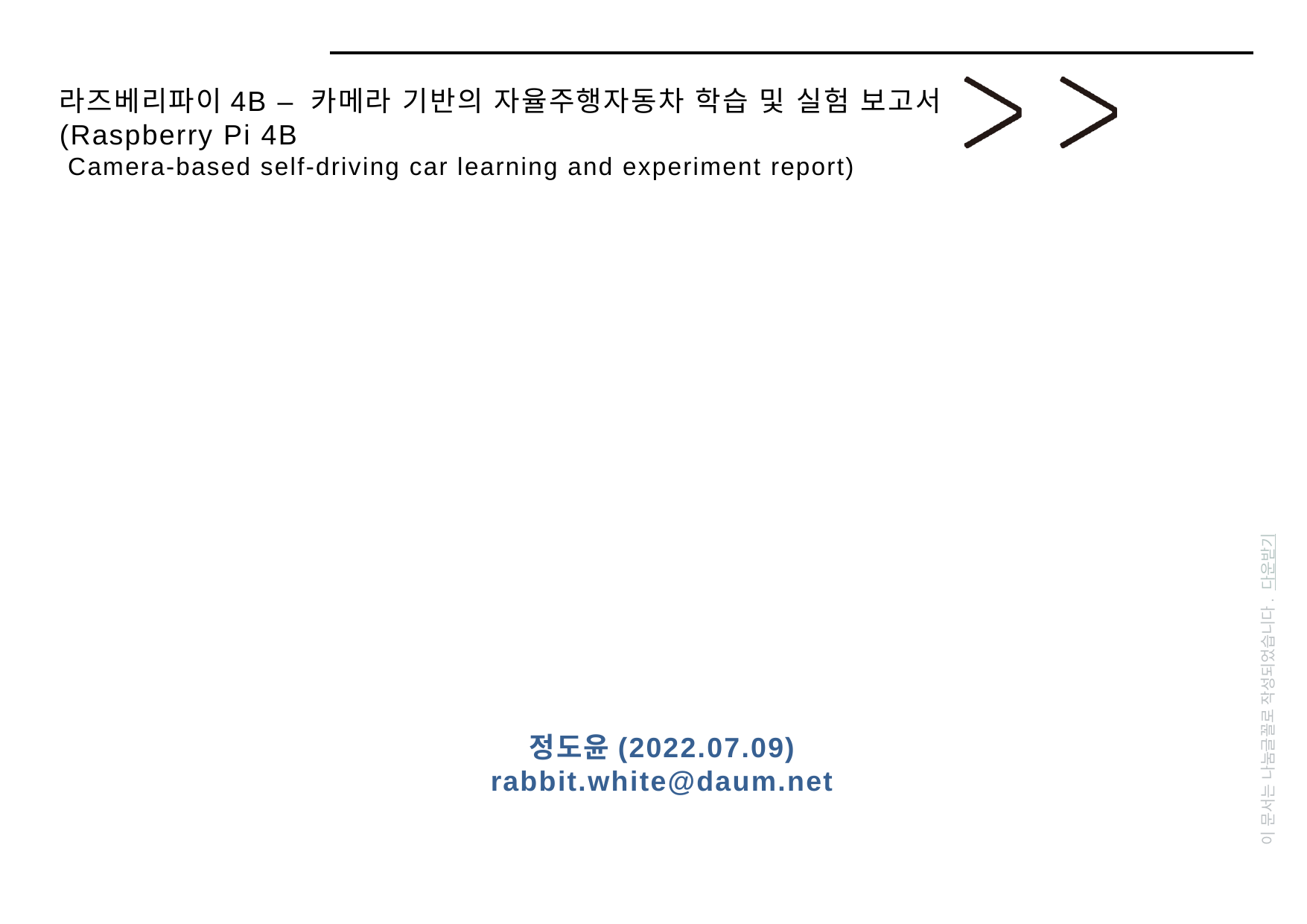

# 라즈베리파이4B – 카메라 기반의 자율주행자동차 학습 및 실험 보고서 (Raspberry Pi 4B Camera-based self-driving car learning and experiment report)
이 문서는 나눔글꼴로 작성되었습니다. 다운받기
정도윤(2022.07.09)
rabbit.white@daum.net